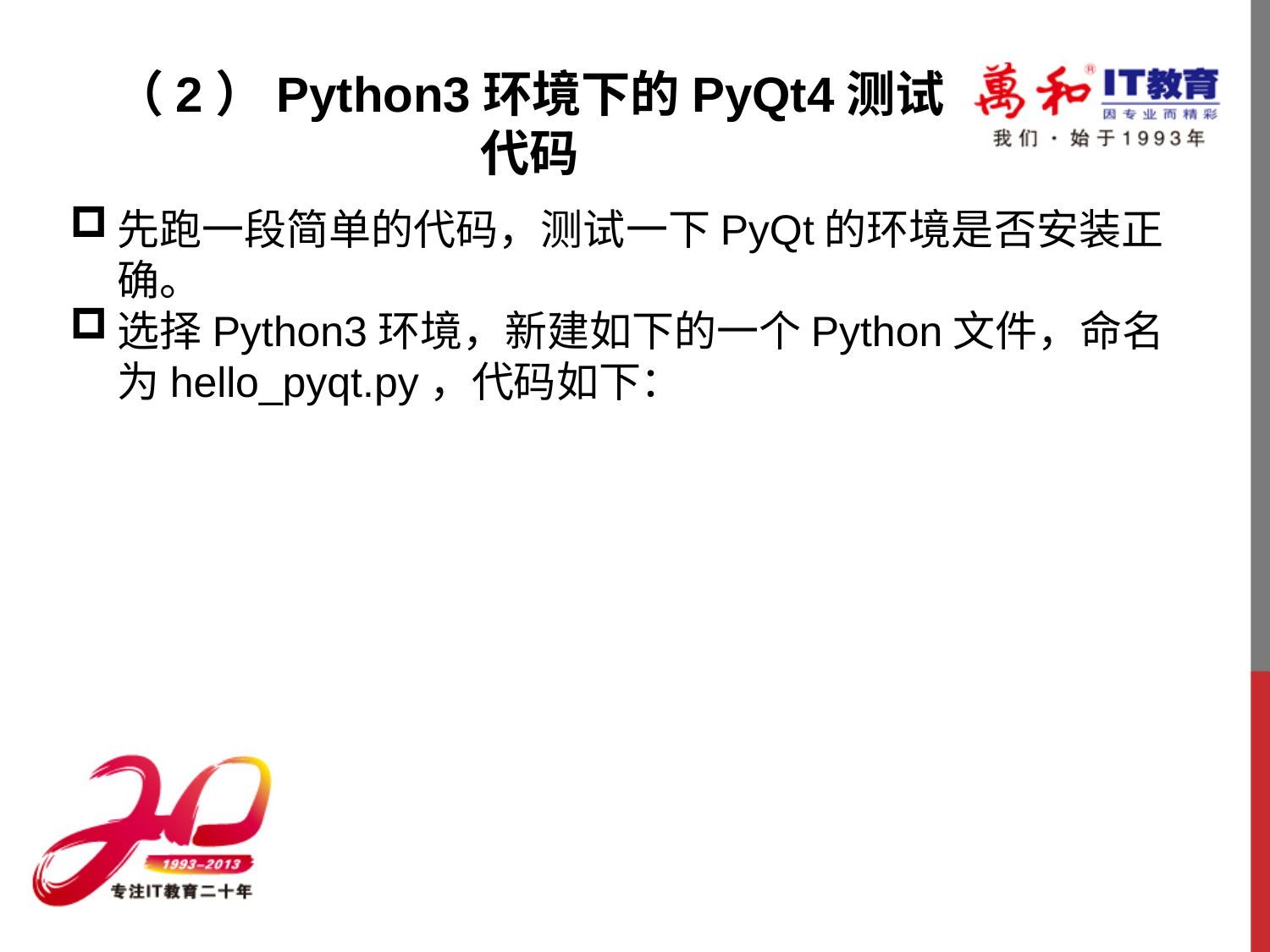

（2）Python3环境下的PyQt4测试代码
先跑一段简单的代码，测试一下PyQt的环境是否安装正确。
选择Python3环境，新建如下的一个Python文件，命名为hello_pyqt.py，代码如下：